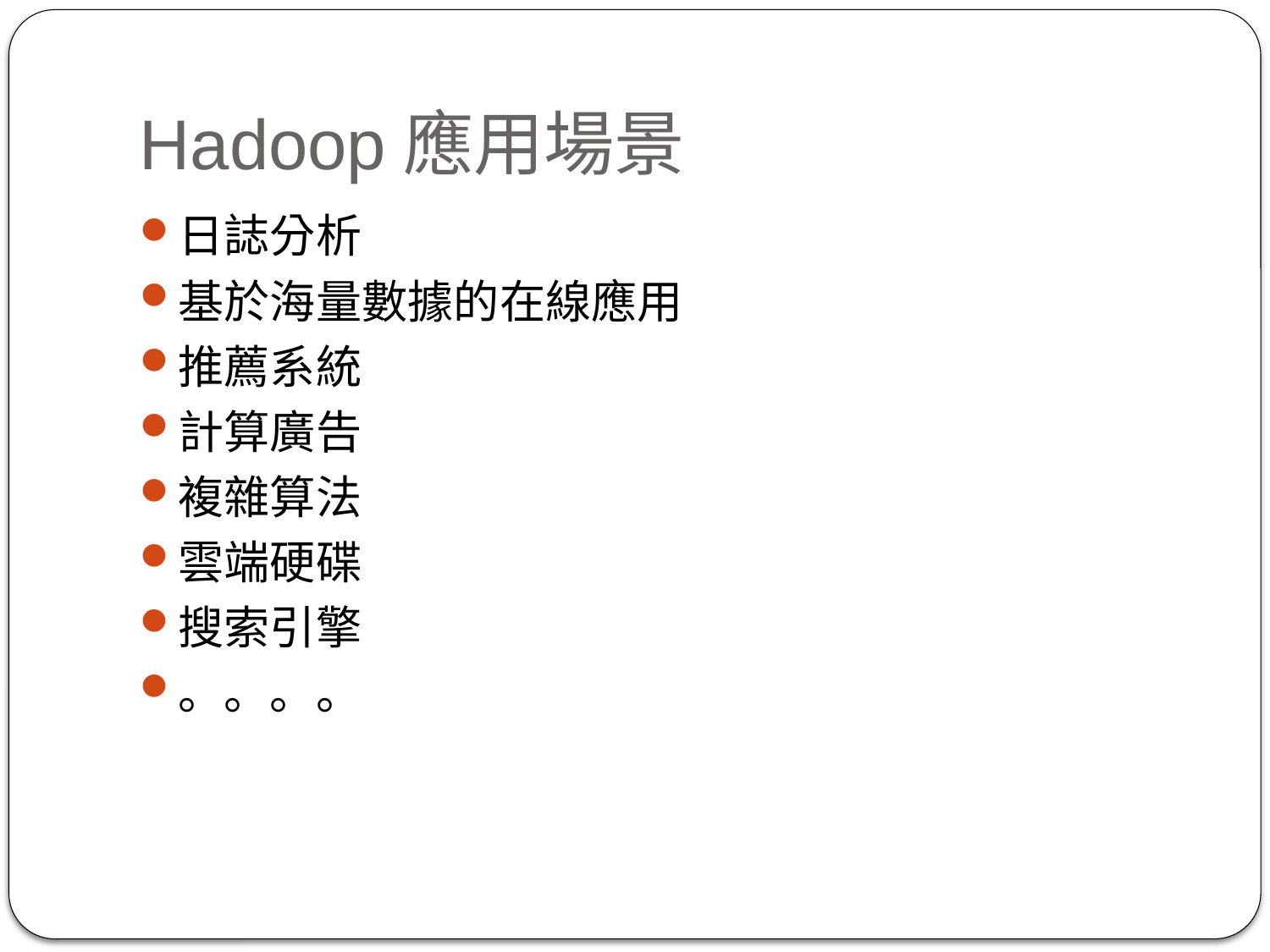

# Hadoop應用場景
日誌分析
基於海量數據的在線應用
推薦系統
計算廣告
複雜算法
雲端硬碟
搜索引擎
。。。。